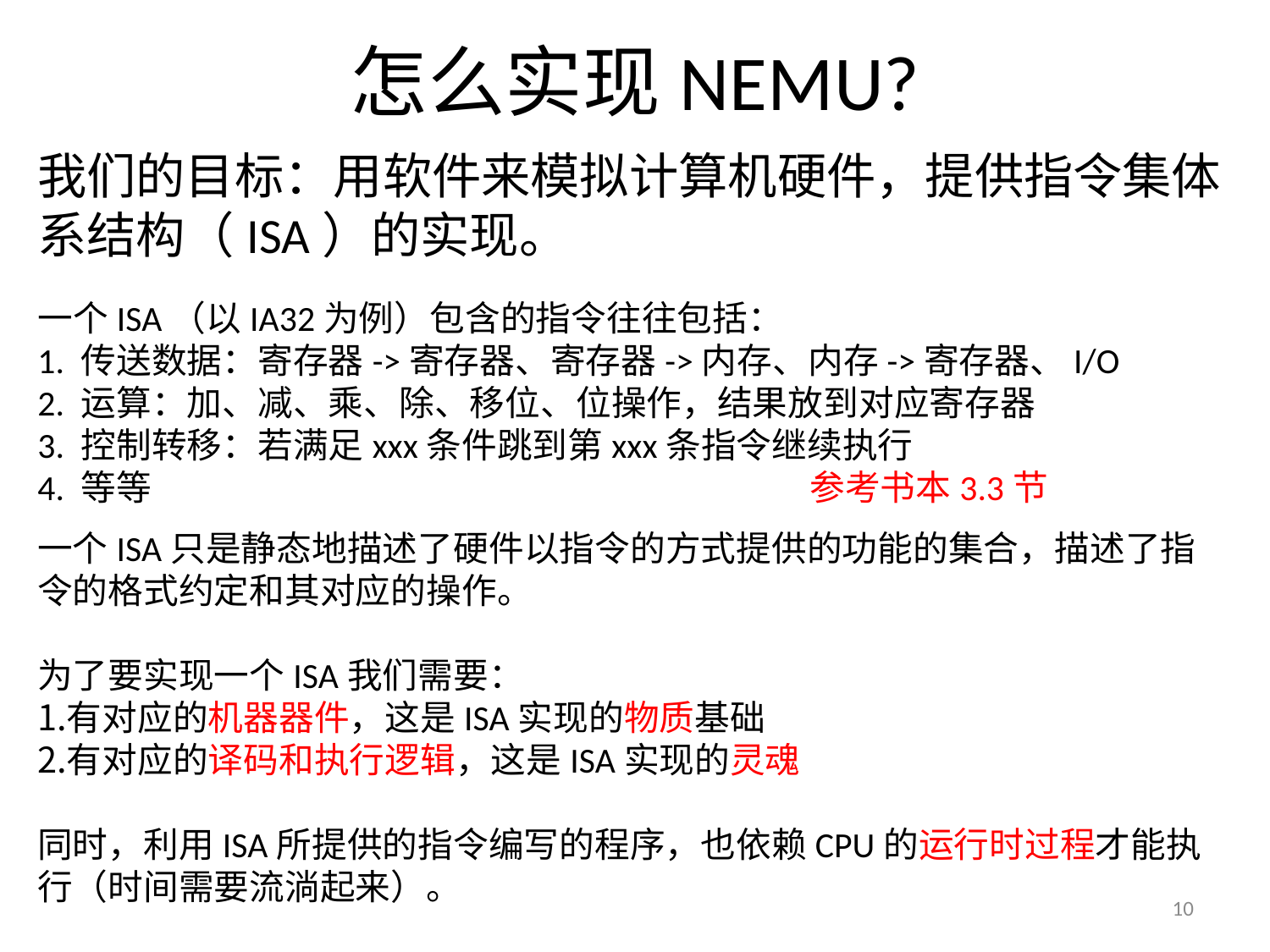

# 怎么实现NEMU?
我们的目标：用软件来模拟计算机硬件，提供指令集体系结构（ISA）的实现。
一个ISA（以IA32为例）包含的指令往往包括：
1. 传送数据：寄存器->寄存器、寄存器->内存、内存->寄存器、I/O
2. 运算：加、减、乘、除、移位、位操作，结果放到对应寄存器
3. 控制转移：若满足xxx条件跳到第xxx条指令继续执行
4. 等等                                                                                    参考书本3.3节
一个ISA只是静态地描述了硬件以指令的方式提供的功能的集合，描述了指令的格式约定和其对应的操作。

为了要实现一个ISA我们需要：
有对应的机器器件，这是ISA实现的物质基础
有对应的译码和执行逻辑，这是ISA实现的灵魂

同时，利用ISA所提供的指令编写的程序，也依赖CPU的运行时过程才能执行（时间需要流淌起来）。
10